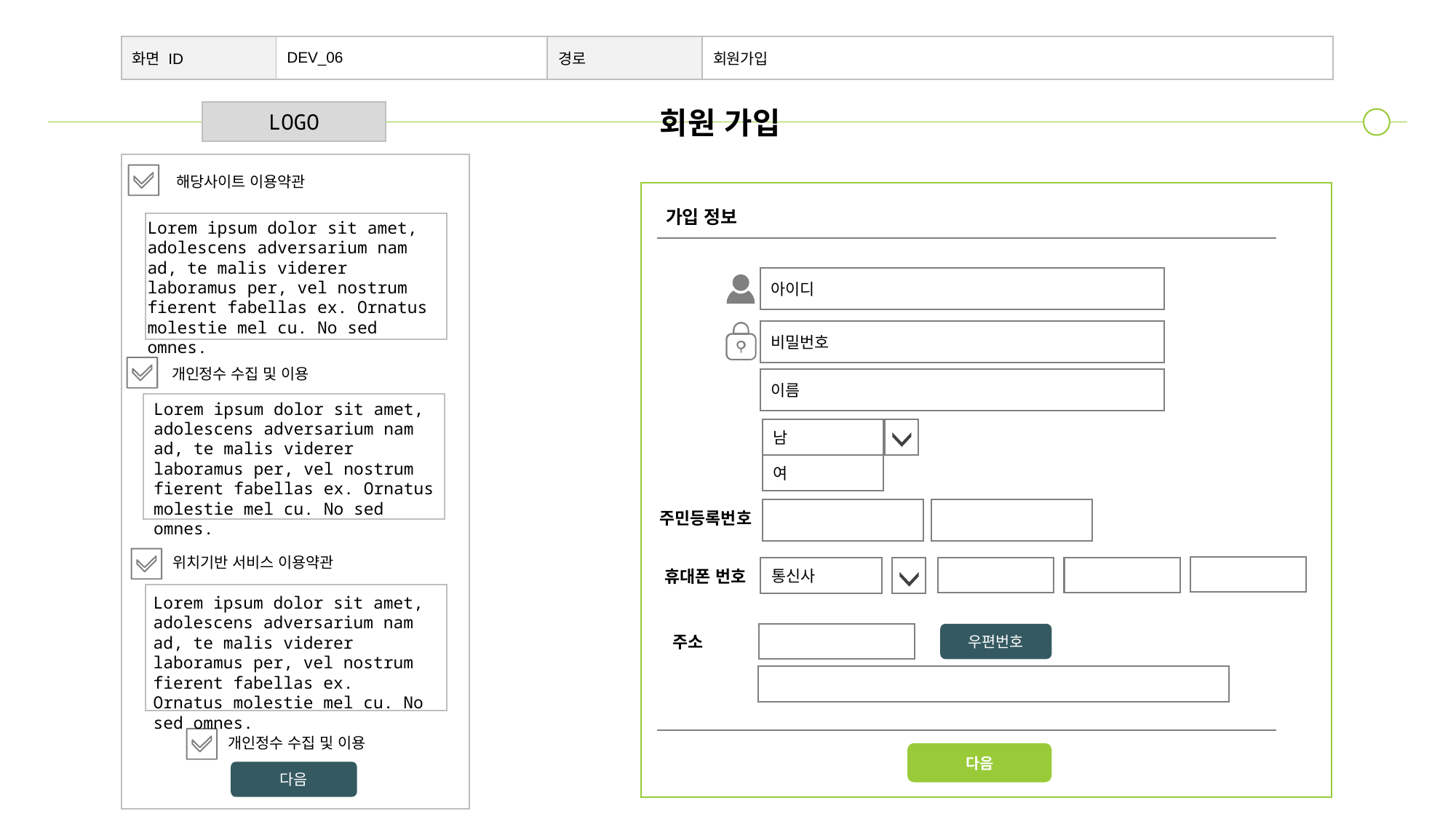

| 화면 ID | DEV\_06 | 경로 | 회원가입 |
| --- | --- | --- | --- |
회원 가입
LOGO

해당사이트 이용약관

가입 정보
Lorem ipsum dolor sit amet, adolescens adversarium nam ad, te malis viderer laboramus per, vel nostrum fierent fabellas ex. Ornatus molestie mel cu. No sed omnes.

아이디

비밀번호

개인정수 수집 및 이용
이름
Lorem ipsum dolor sit amet, adolescens adversarium nam ad, te malis viderer laboramus per, vel nostrum fierent fabellas ex. Ornatus molestie mel cu. No sed omnes.

남

여

주민등록번호
위치기반 서비스 이용약관

통신사

휴대폰 번호

Lorem ipsum dolor sit amet, adolescens adversarium nam ad, te malis viderer laboramus per, vel nostrum fierent fabellas ex. Ornatus molestie mel cu. No sed omnes.

우편번호
 주소

개인정수 수집 및 이용
다음
다음